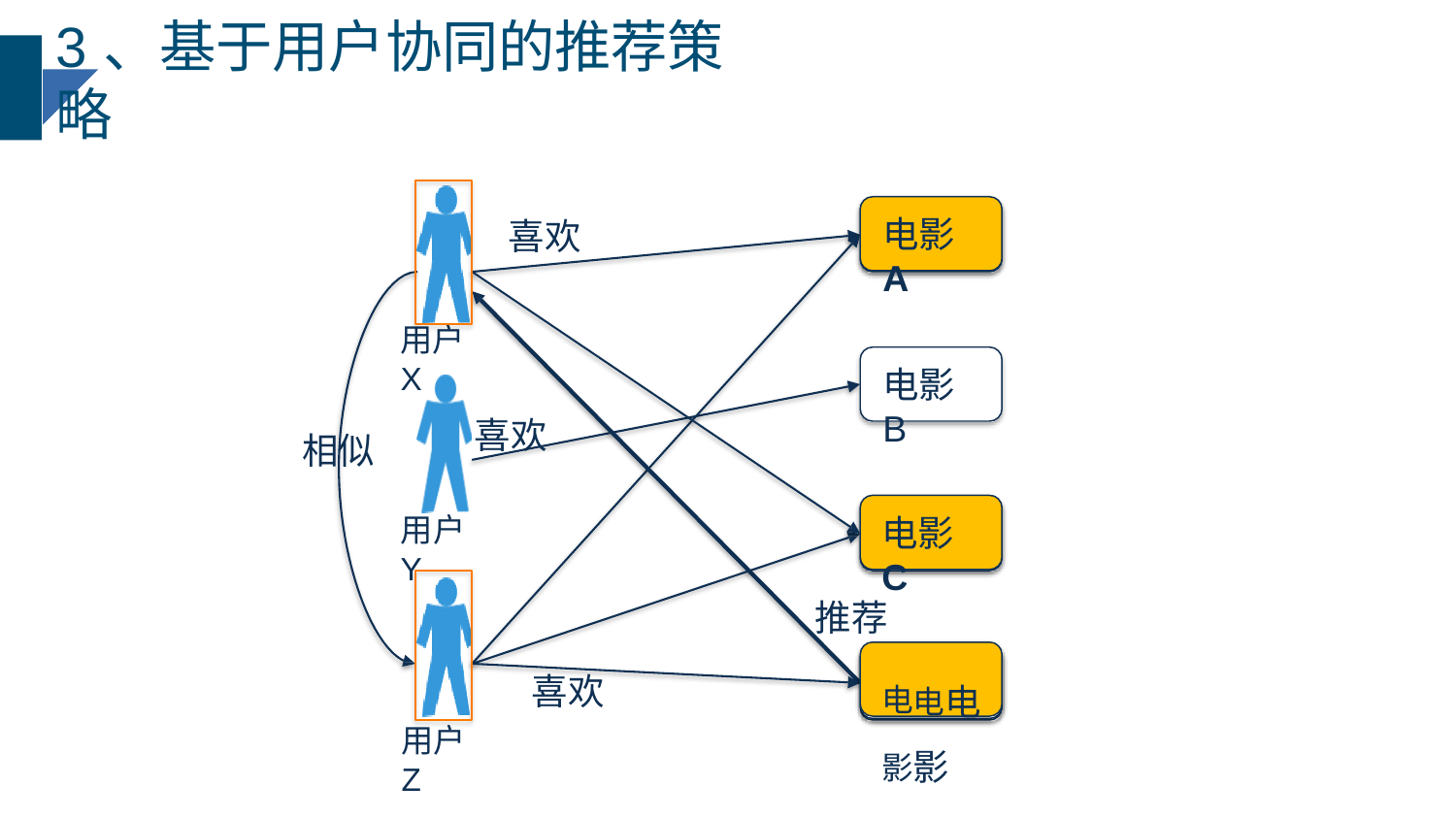

# 3、基于用户协同的推荐策略

电影A
喜欢

用户X
电影B
喜欢
相似

用户Y
电影C
推荐
电电电影影DDB
喜欢
用户Z